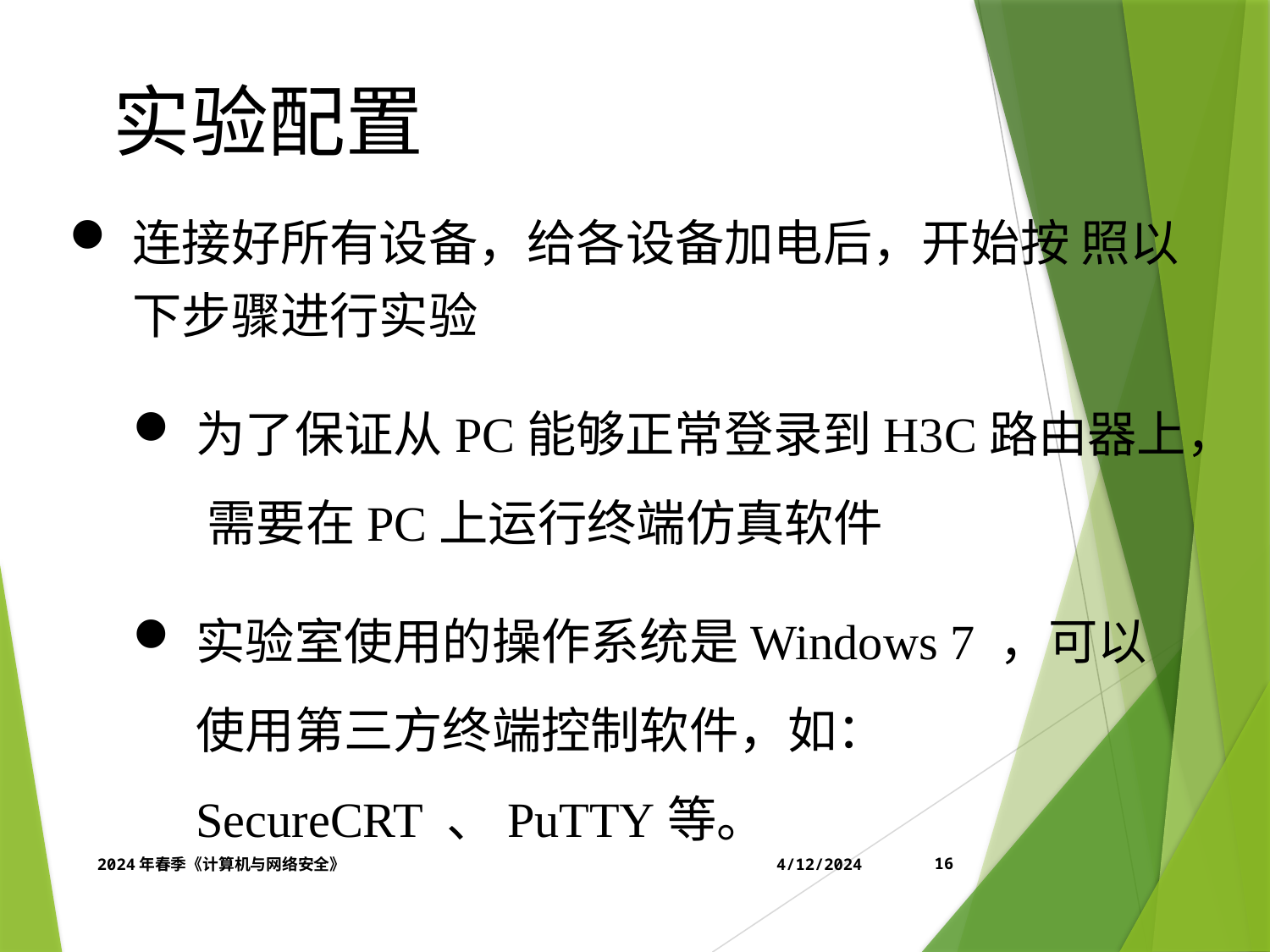

实验配置
连接好所有设备，给各设备加电后，开始按 照以下步骤进行实验
为了保证从PC能够正常登录到H3C路由器上， 需要在PC上运行终端仿真软件
实验室使用的操作系统是Windows 7 ，可以使用第三方终端控制软件，如：SecureCRT 、PuTTY等。

2024年春季《计算机与网络安全》
4/12/2024
16